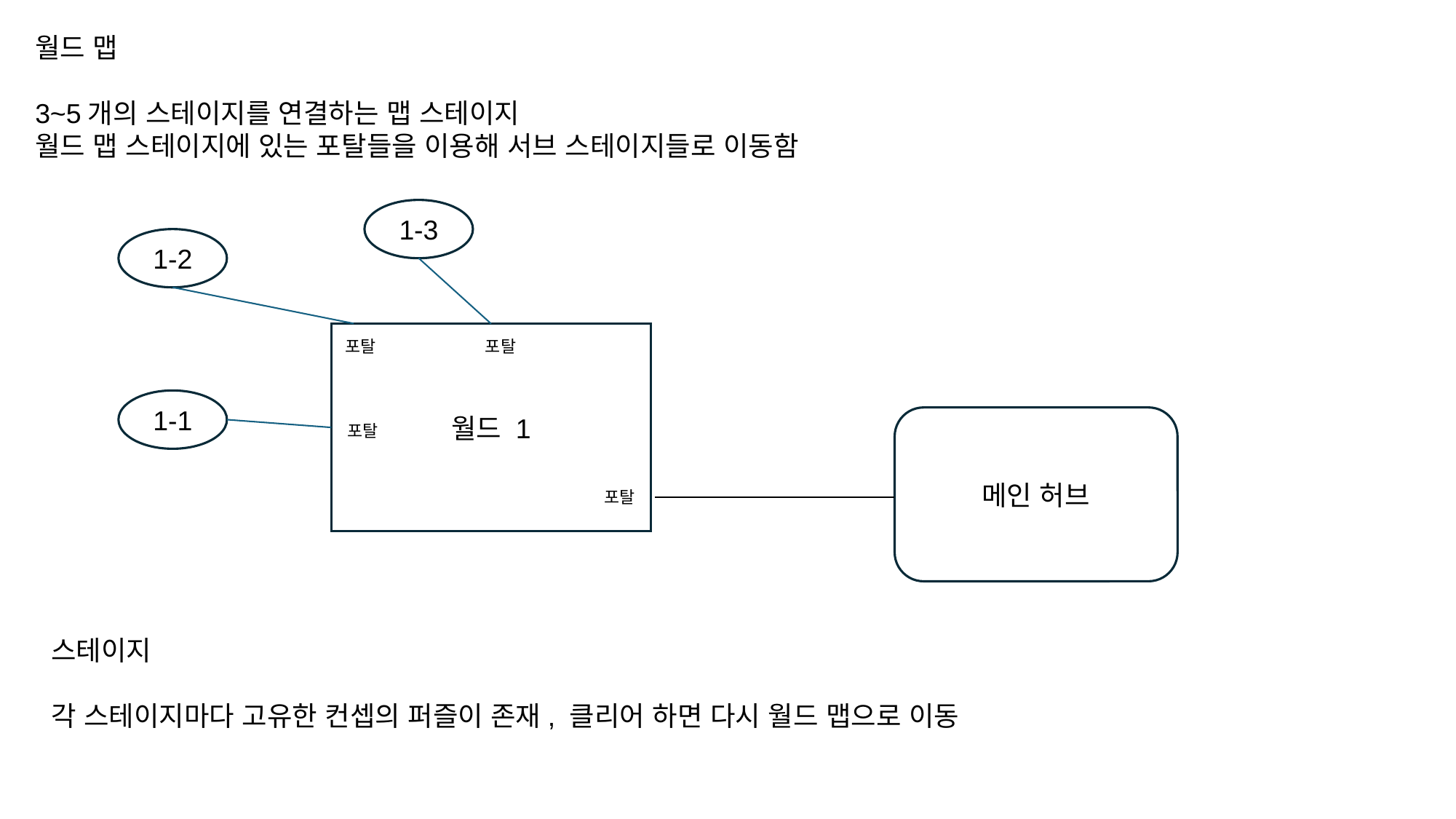

월드 맵

3~5개의 스테이지를 연결하는 맵 스테이지
월드 맵 스테이지에 있는 포탈들을 이용해 서브 스테이지들로 이동함
1-3
1-2
월드 1
포탈
포탈
1-1
메인 허브
포탈
포탈
스테이지

각 스테이지마다 고유한 컨셉의 퍼즐이 존재, 클리어 하면 다시 월드 맵으로 이동